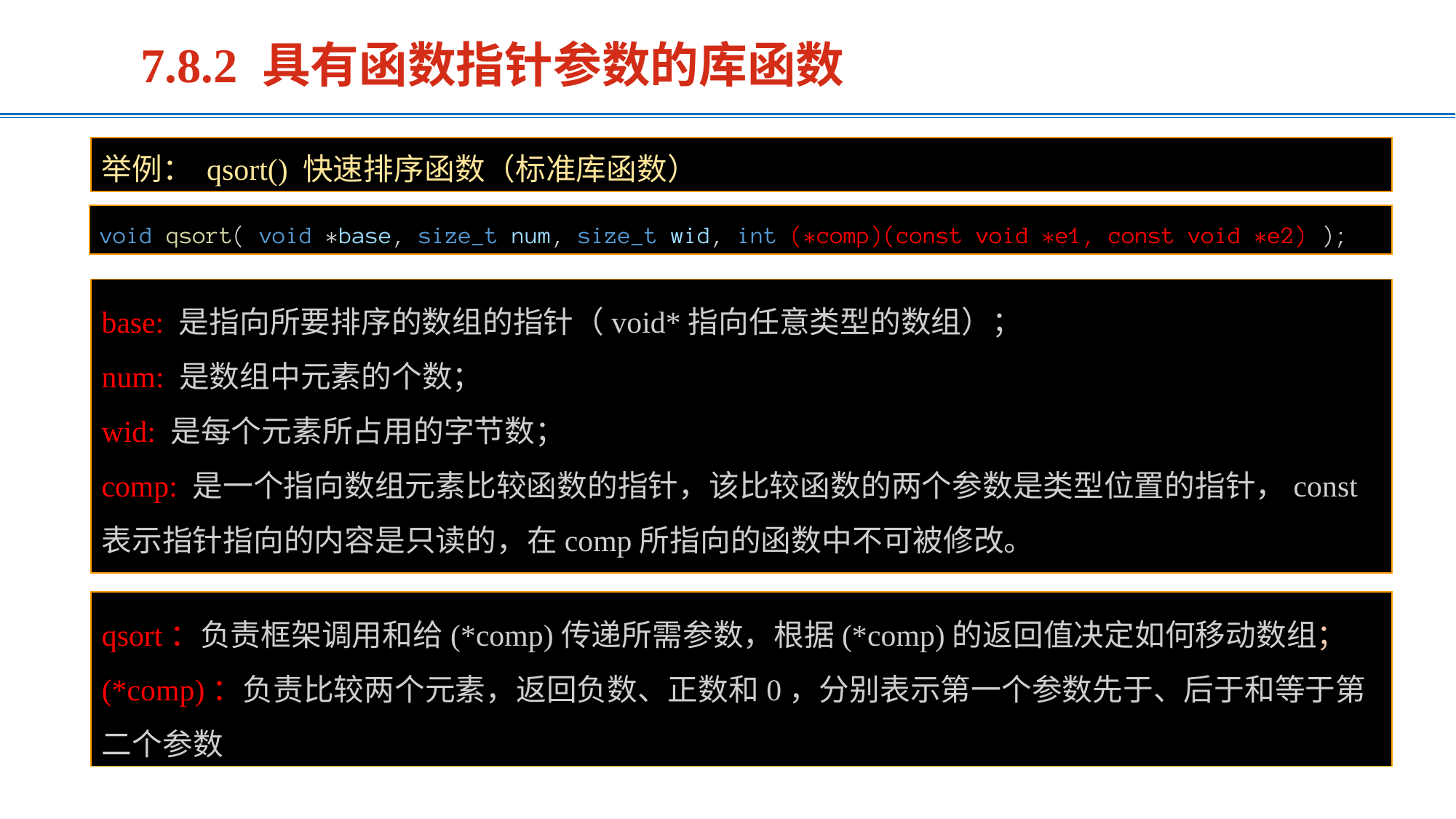

7.8.2 具有函数指针参数的库函数
举例： qsort() 快速排序函数（标准库函数）
void qsort( void *base, size_t num, size_t wid, int (*comp)(const void *e1, const void *e2) );
base: 是指向所要排序的数组的指针（void*指向任意类型的数组）；
num: 是数组中元素的个数；
wid: 是每个元素所占用的字节数；
comp: 是一个指向数组元素比较函数的指针，该比较函数的两个参数是类型位置的指针，const表示指针指向的内容是只读的，在comp所指向的函数中不可被修改。

qsort：负责框架调用和给(*comp)传递所需参数，根据(*comp)的返回值决定如何移动数组；
(*comp)：负责比较两个元素，返回负数、正数和0，分别表示第一个参数先于、后于和等于第二个参数